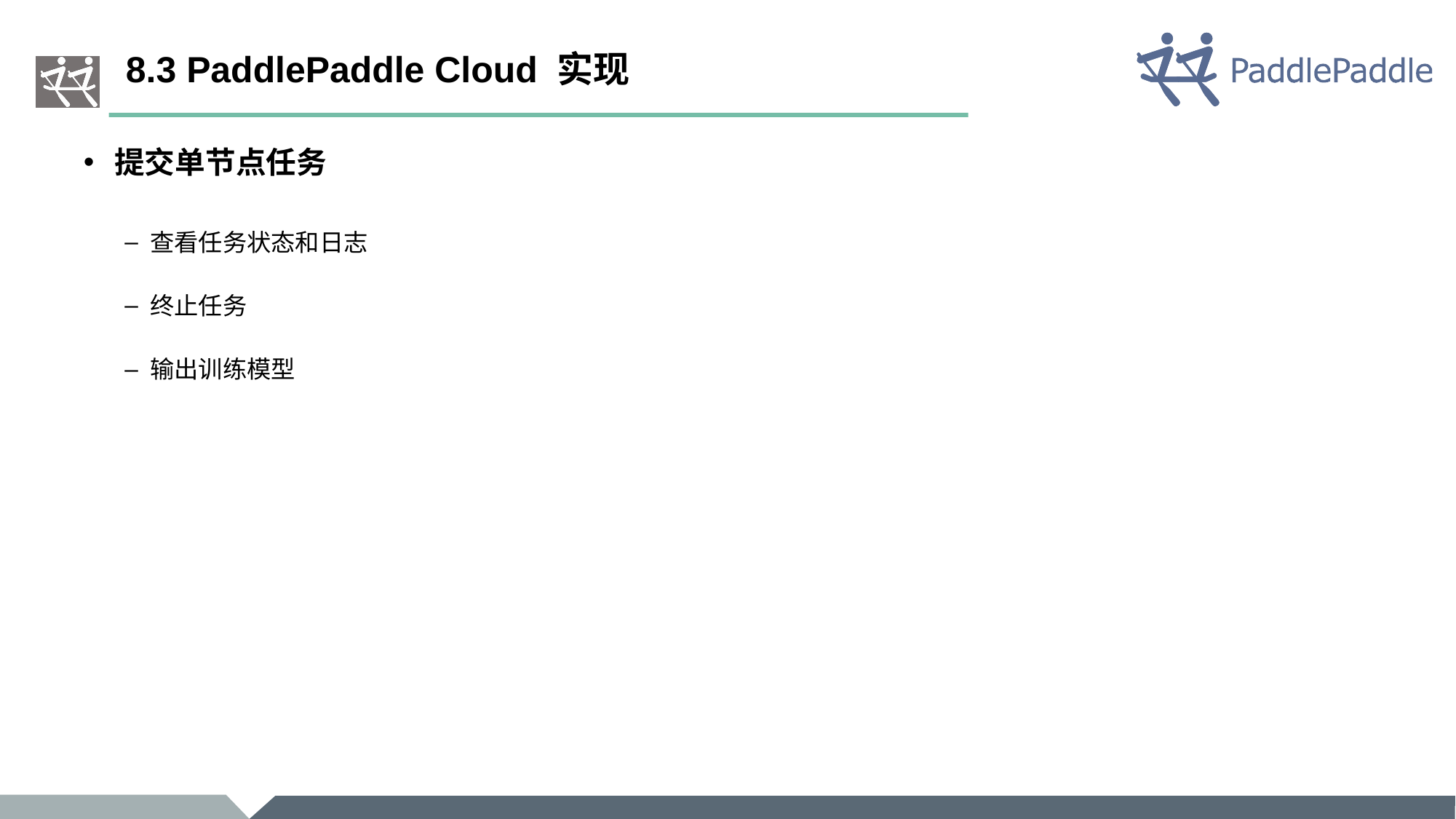

# 8.3 PaddlePaddle Cloud 实现
提交单节点任务

查看任务状态和日志

终止任务

输出训练模型